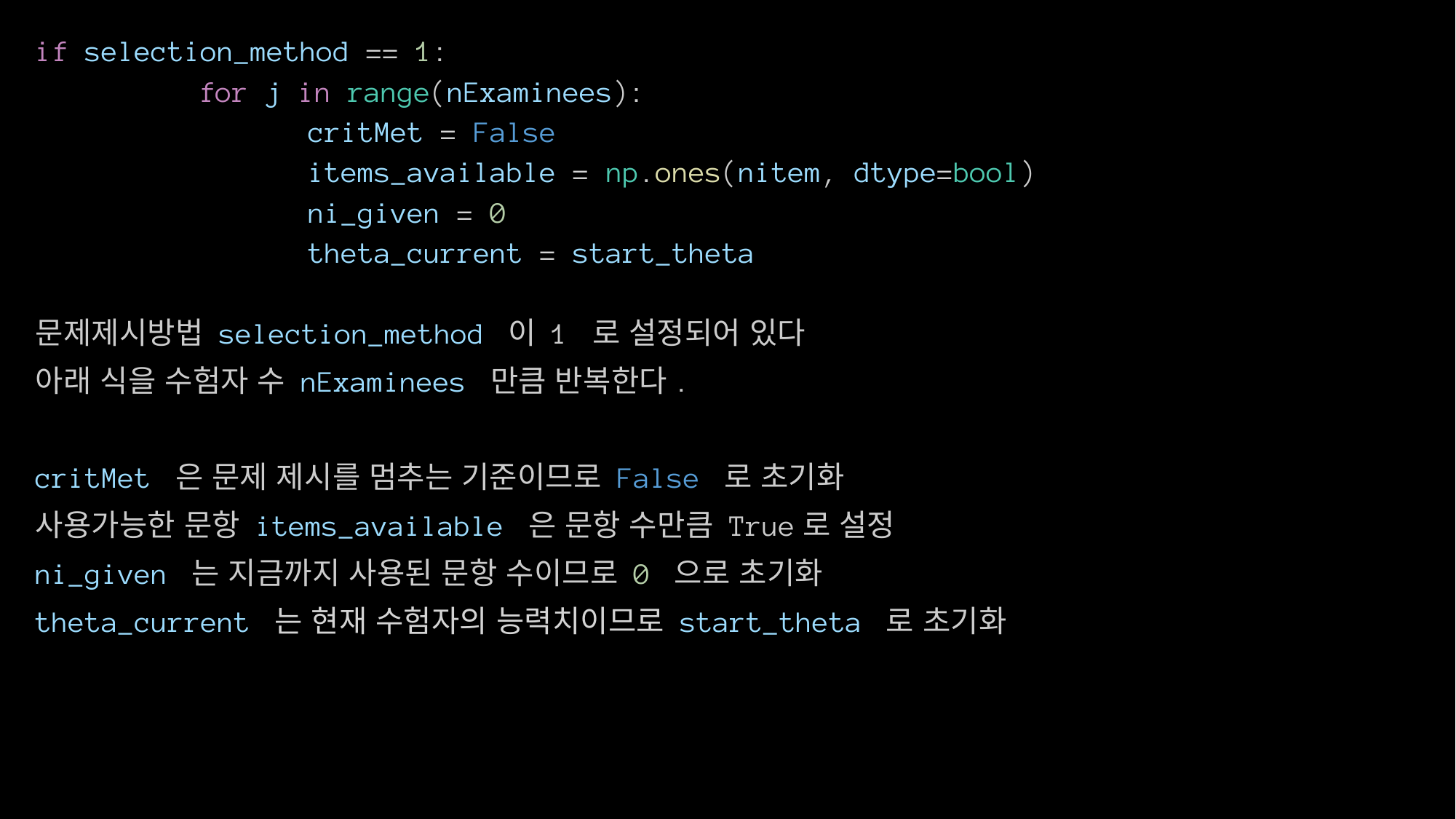

if selection_method == 1:
	for j in range(nExaminees):
		critMet = False
		items_available = np.ones(nitem, dtype=bool)
		ni_given = 0
		theta_current = start_theta
문제제시방법 selection_method 이 1 로 설정되어 있다
아래 식을 수험자 수 nExaminees 만큼 반복한다.

critMet 은 문제 제시를 멈추는 기준이므로 False 로 초기화
사용가능한 문항 items_available 은 문항 수만큼 True로 설정
ni_given 는 지금까지 사용된 문항 수이므로 0 으로 초기화
theta_current 는 현재 수험자의 능력치이므로 start_theta 로 초기화